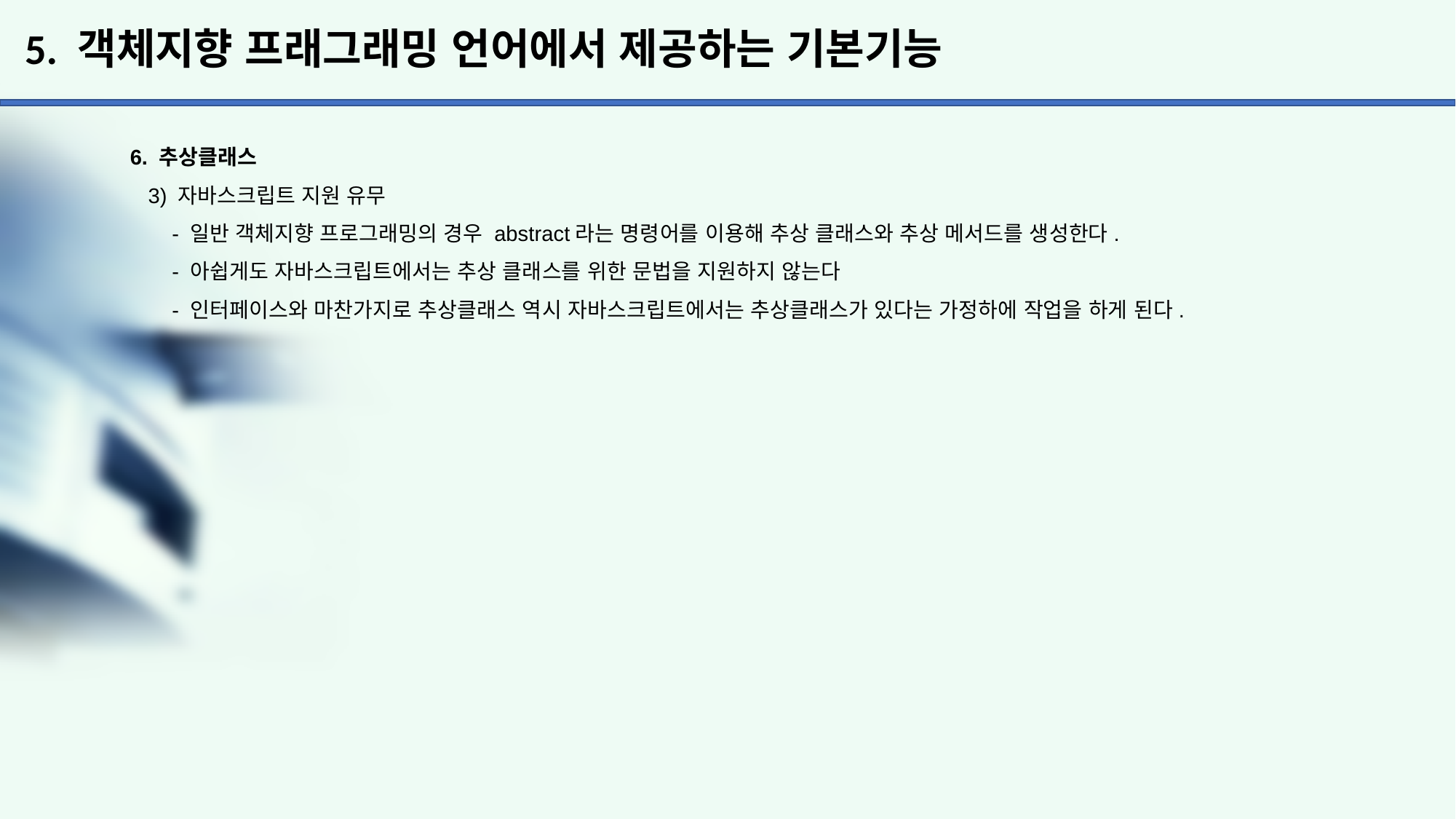

# 5. 객체지향 프래그래밍 언어에서 제공하는 기본기능
6. 추상클래스
   3) 자바스크립트 지원 유무
       - 일반 객체지향 프로그래밍의 경우 abstract라는 명령어를 이용해 추상 클래스와 추상 메서드를 생성한다.
       - 아쉽게도 자바스크립트에서는 추상 클래스를 위한 문법을 지원하지 않는다
       - 인터페이스와 마찬가지로 추상클래스 역시 자바스크립트에서는 추상클래스가 있다는 가정하에 작업을 하게 된다.